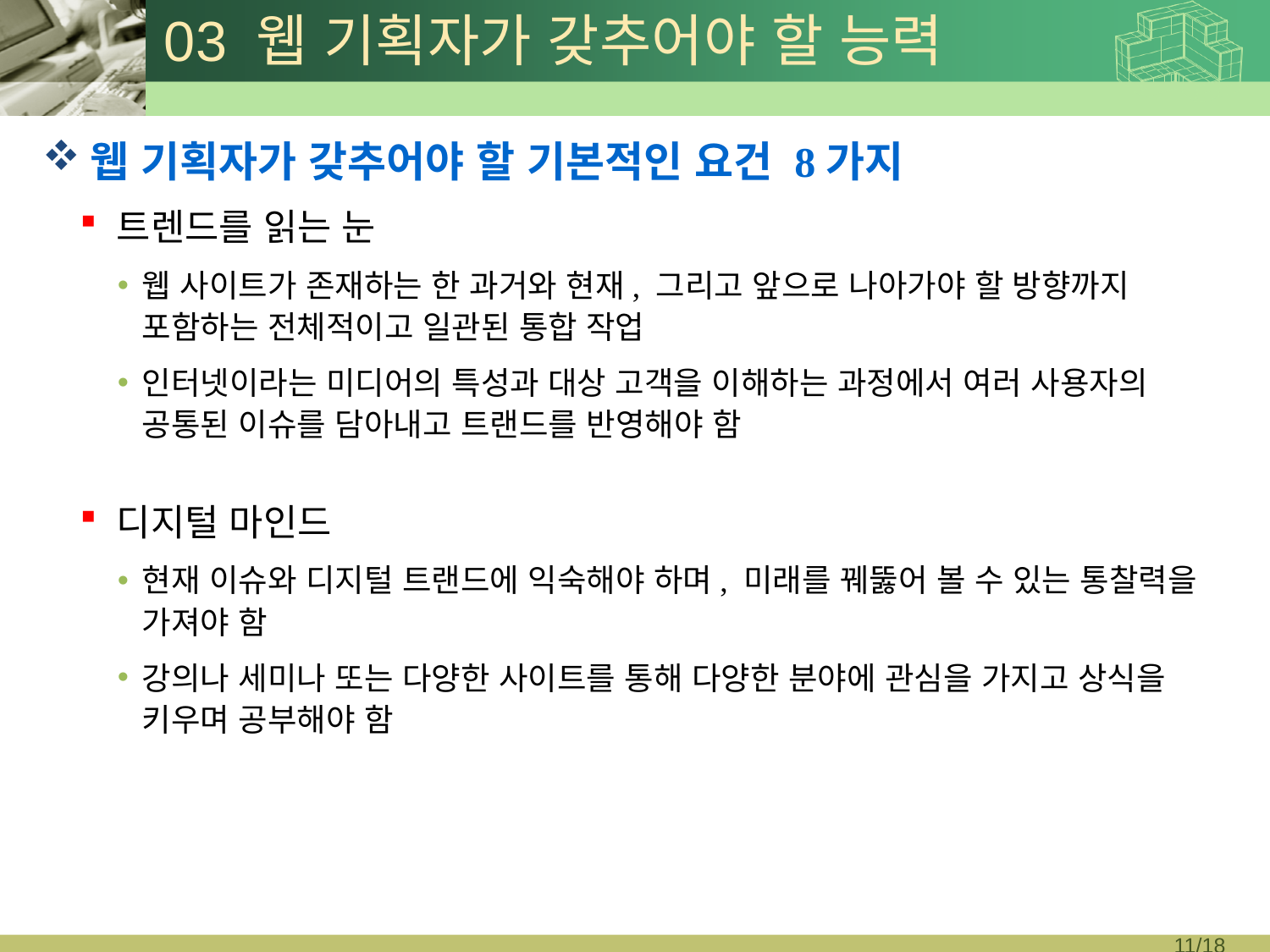

# 03 웹 기획자가 갖추어야 할 능력
웹 기획자가 갖추어야 할 기본적인 요건 8가지
트렌드를 읽는 눈
웹 사이트가 존재하는 한 과거와 현재, 그리고 앞으로 나아가야 할 방향까지 포함하는 전체적이고 일관된 통합 작업
인터넷이라는 미디어의 특성과 대상 고객을 이해하는 과정에서 여러 사용자의 공통된 이슈를 담아내고 트랜드를 반영해야 함

디지털 마인드
현재 이슈와 디지털 트랜드에 익숙해야 하며, 미래를 꿰뚫어 볼 수 있는 통찰력을 가져야 함
강의나 세미나 또는 다양한 사이트를 통해 다양한 분야에 관심을 가지고 상식을 키우며 공부해야 함